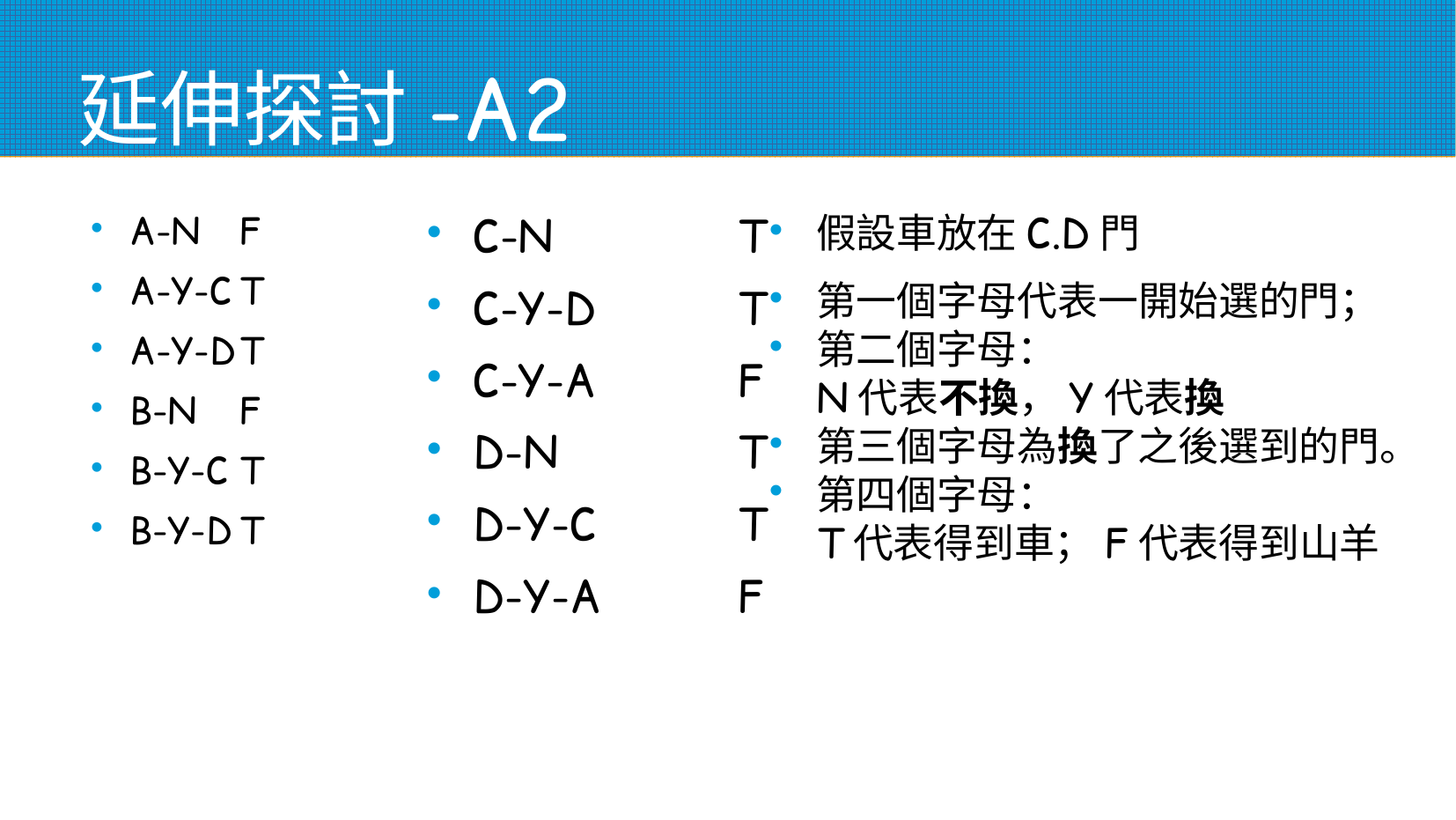

延伸探討-A2
A-N		F
A-Y-C		T
A-Y-D		T
B-N		F
B-Y-C		T
B-Y-D		T
C-N		T
C-Y-D		T
C-Y-A		F
D-N		T
D-Y-C		T
D-Y-A		F
假設車放在C.D門
第一個字母代表一開始選的門；
第二個字母：
N代表不換，Y代表換
第三個字母為換了之後選到的門。
第四個字母：
T代表得到車；F代表得到山羊